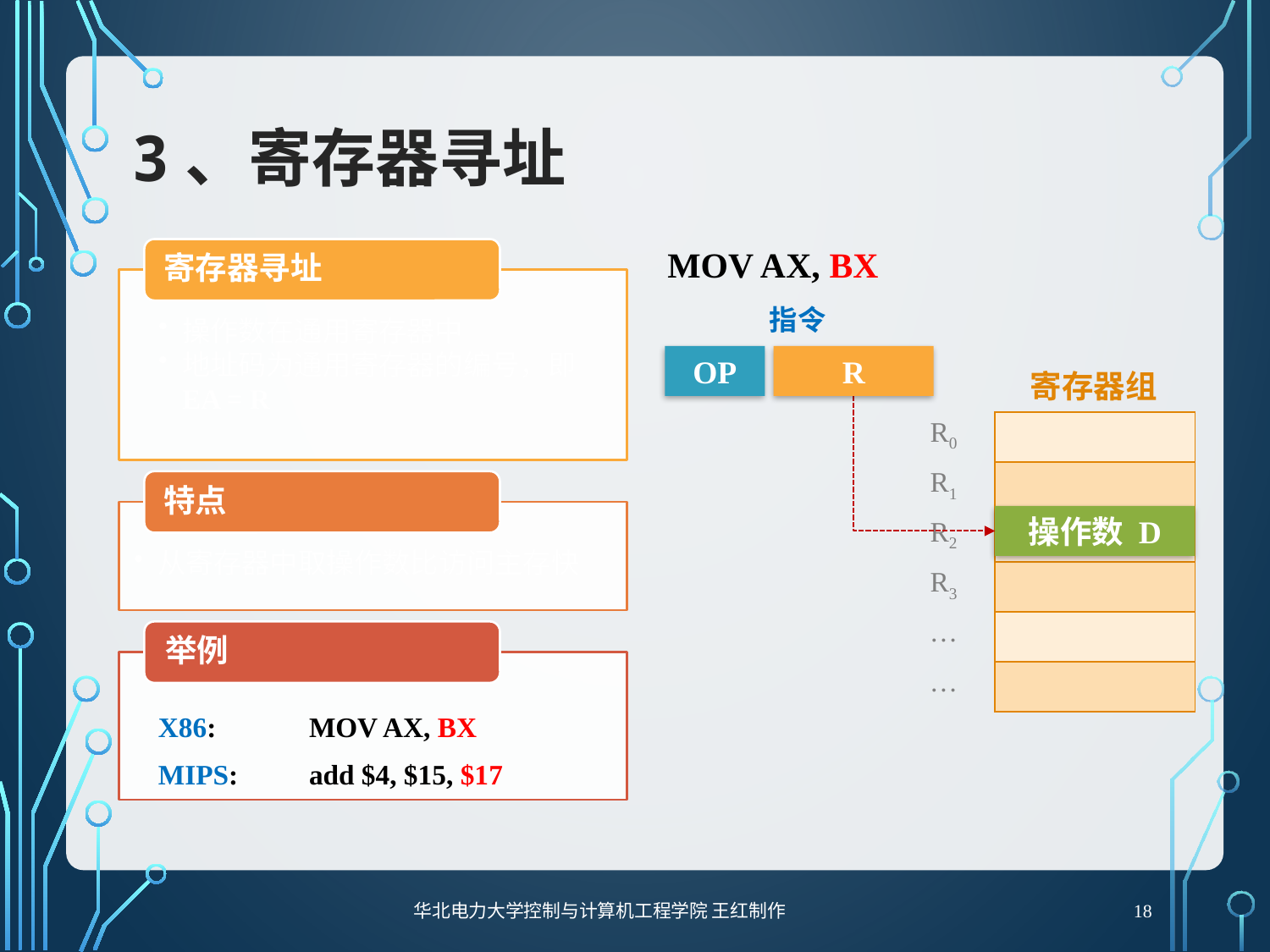

# 3、寄存器寻址
操作数在通用寄存器中
地址码为通用寄存器的编号，即 EA = R
寄存器寻址
从寄存器中取操作数比访问主存快
特点
X86: 	MOV AX, BX
MIPS: 	add $4, $15, $17
举例
MOV AX, BX
指令
OP
R
|  | 寄存器组 |
| --- | --- |
| R0 |  |
| R1 |  |
| R2 |  |
| R3 |  |
| … |  |
| … |  |
操作数 D
18
华北电力大学控制与计算机工程学院 王红制作